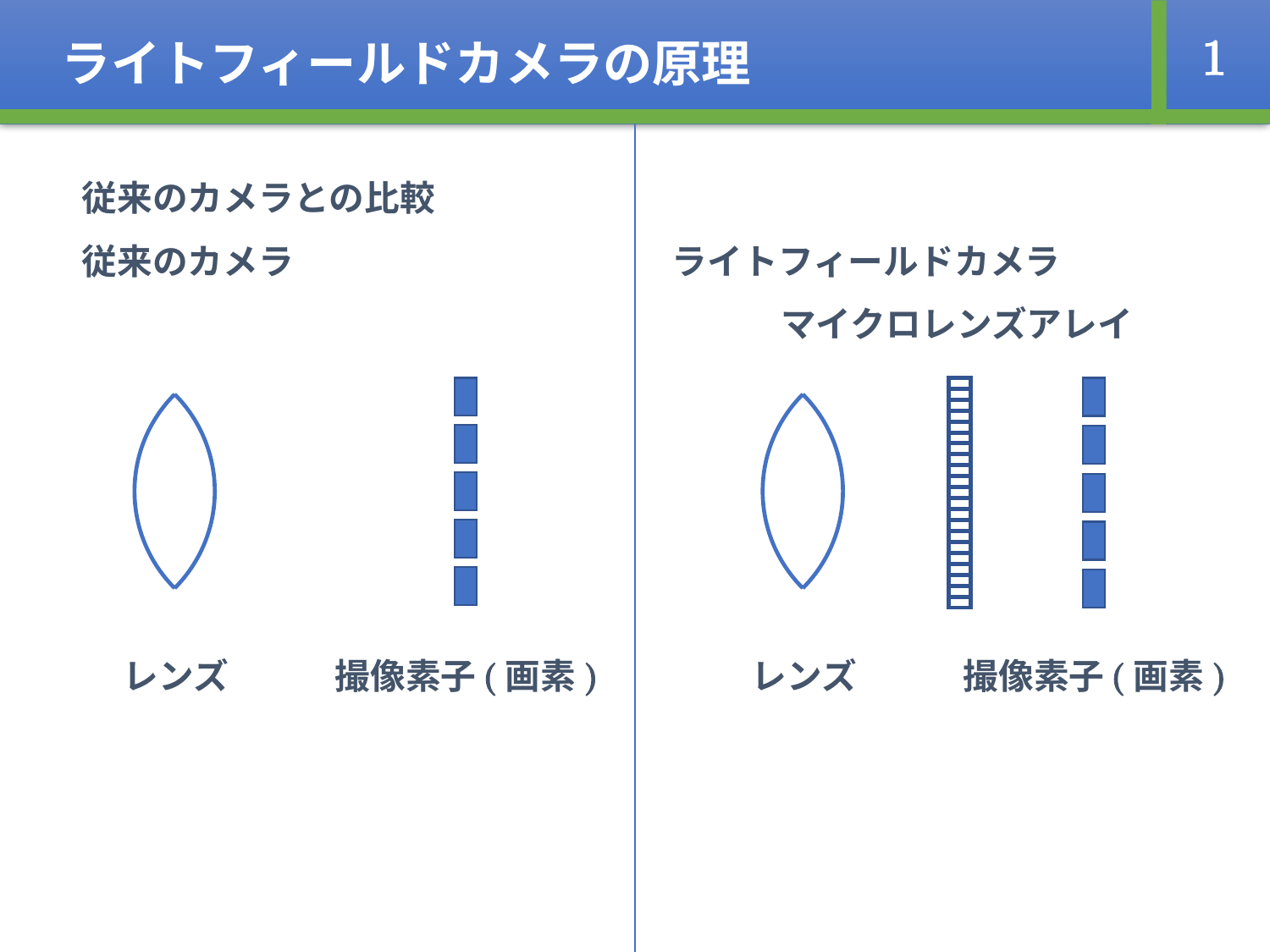

ライトフィールドカメラの原理
1

従来のカメラとの比較
従来のカメラ
ライトフィールドカメラ
マイクロレンズアレイ

レンズ
撮像素子(画素)
レンズ
撮像素子(画素)